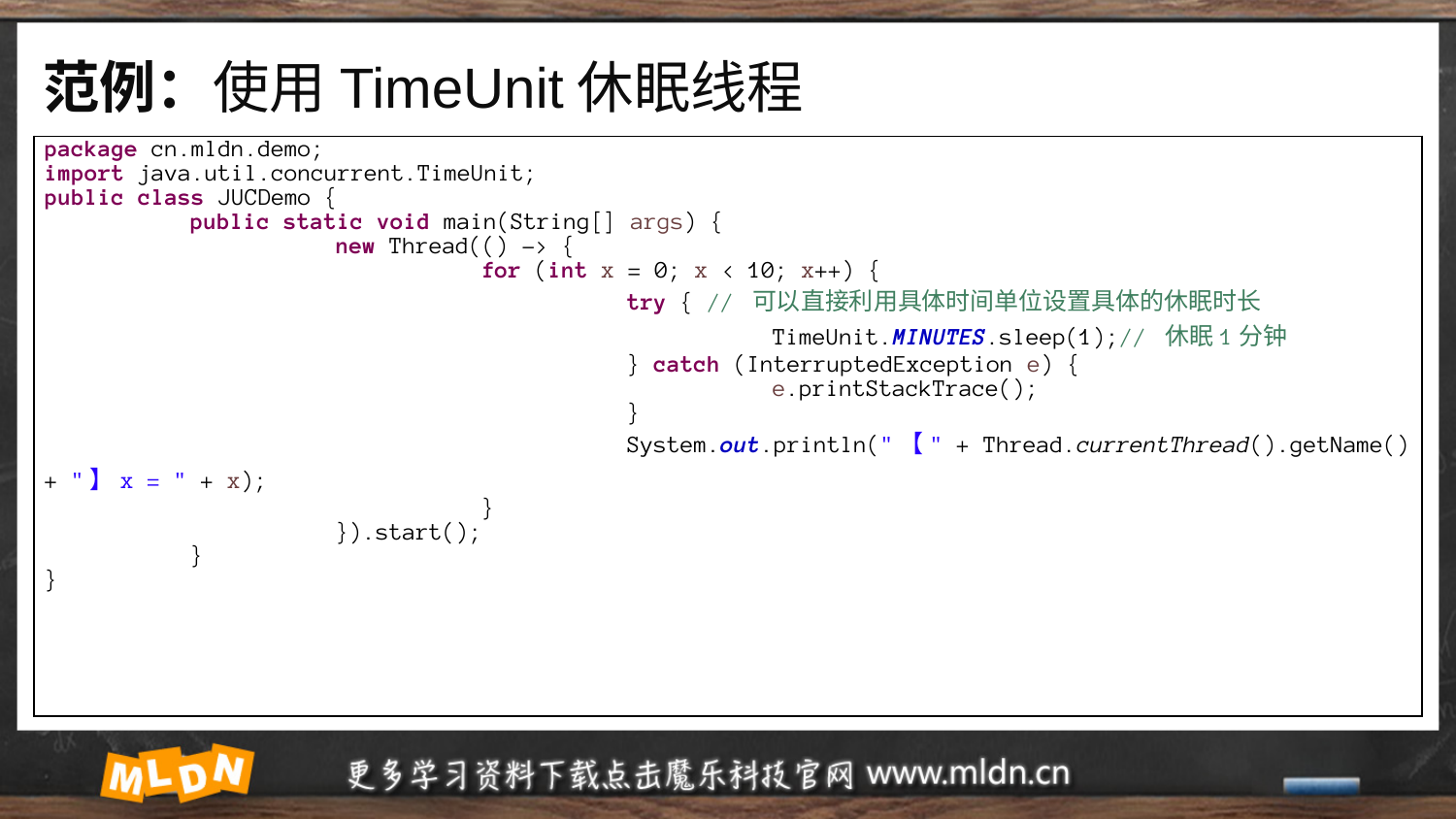

# 范例：使用TimeUnit休眠线程
| package cn.mldn.demo; import java.util.concurrent.TimeUnit; public class JUCDemo { public static void main(String[] args) { new Thread(() -> { for (int x = 0; x < 10; x++) { try { // 可以直接利用具体时间单位设置具体的休眠时长 TimeUnit.MINUTES.sleep(1);// 休眠1分钟 } catch (InterruptedException e) { e.printStackTrace(); } System.out.println("【" + Thread.currentThread().getName() + "】x = " + x); } }).start(); } } |
| --- |